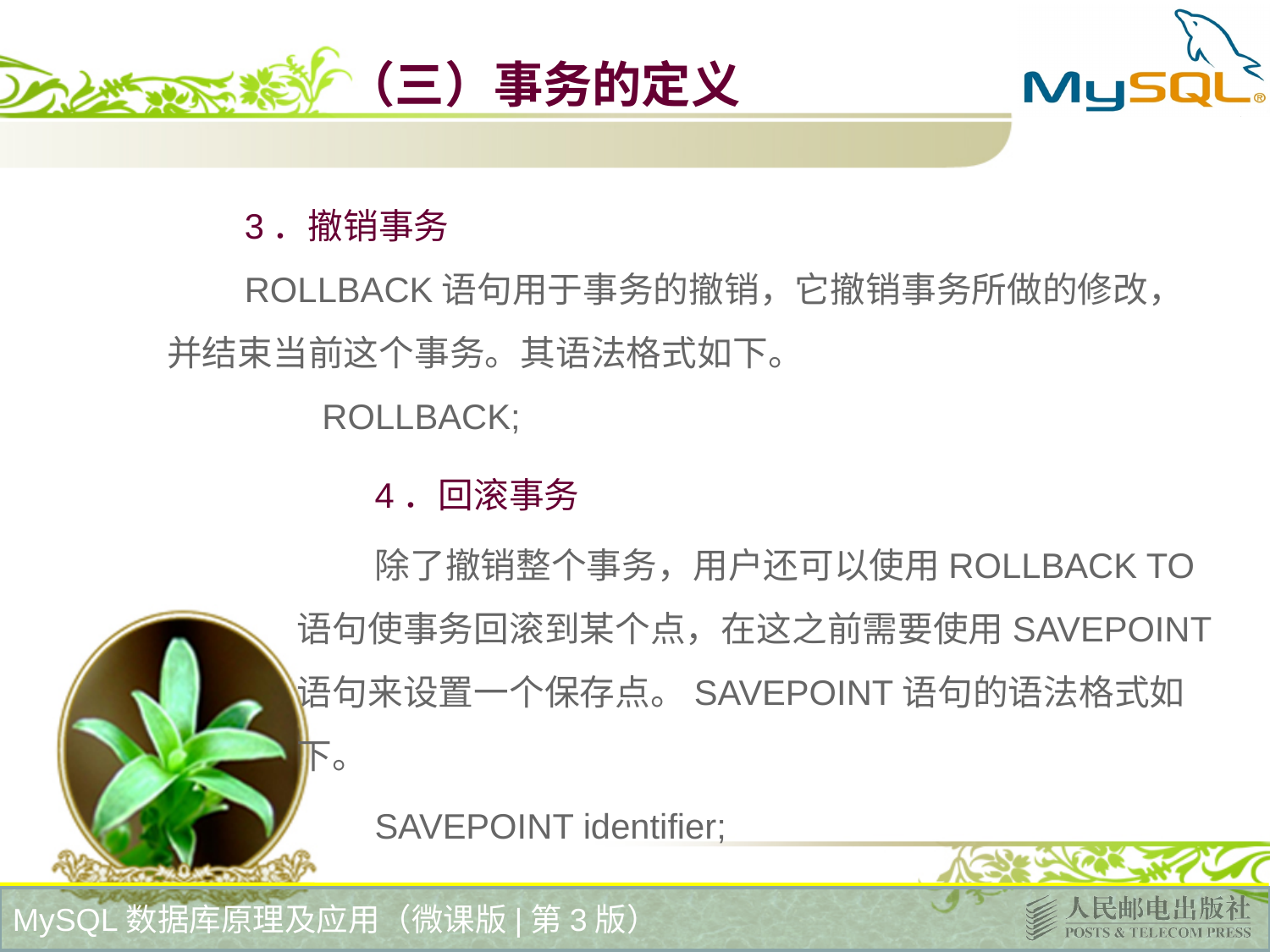

# （三）事务的定义
3．撤销事务
ROLLBACK语句用于事务的撤销，它撤销事务所做的修改，并结束当前这个事务。其语法格式如下。
ROLLBACK;
4．回滚事务
除了撤销整个事务，用户还可以使用ROLLBACK TO语句使事务回滚到某个点，在这之前需要使用SAVEPOINT语句来设置一个保存点。SAVEPOINT语句的语法格式如下。
SAVEPOINT identifier;